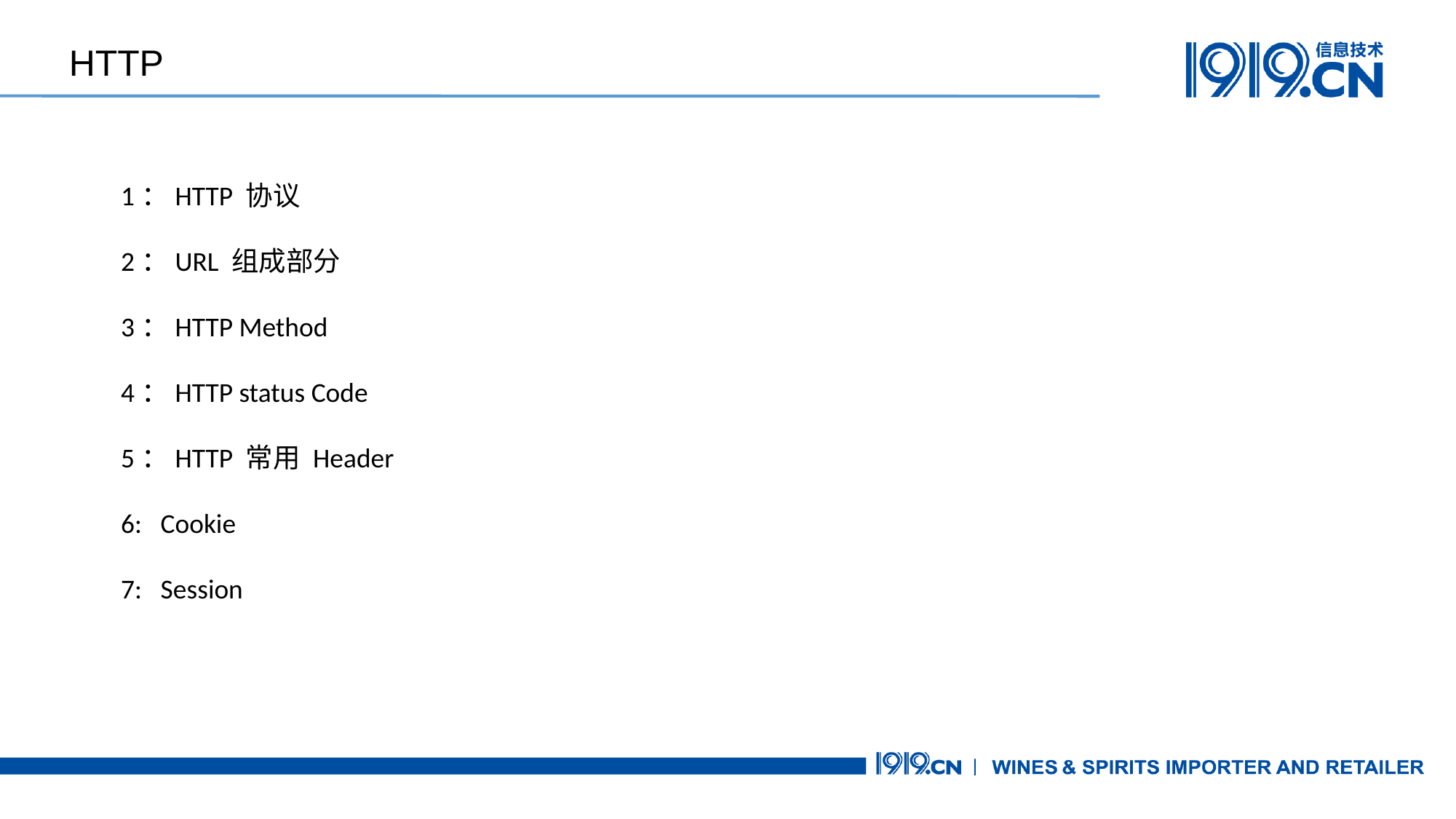

HTTP
1：HTTP 协议

2：URL 组成部分

3：HTTP Method

4：HTTP status Code

5：HTTP 常用 Header

6:   Cookie

7:   Session
3